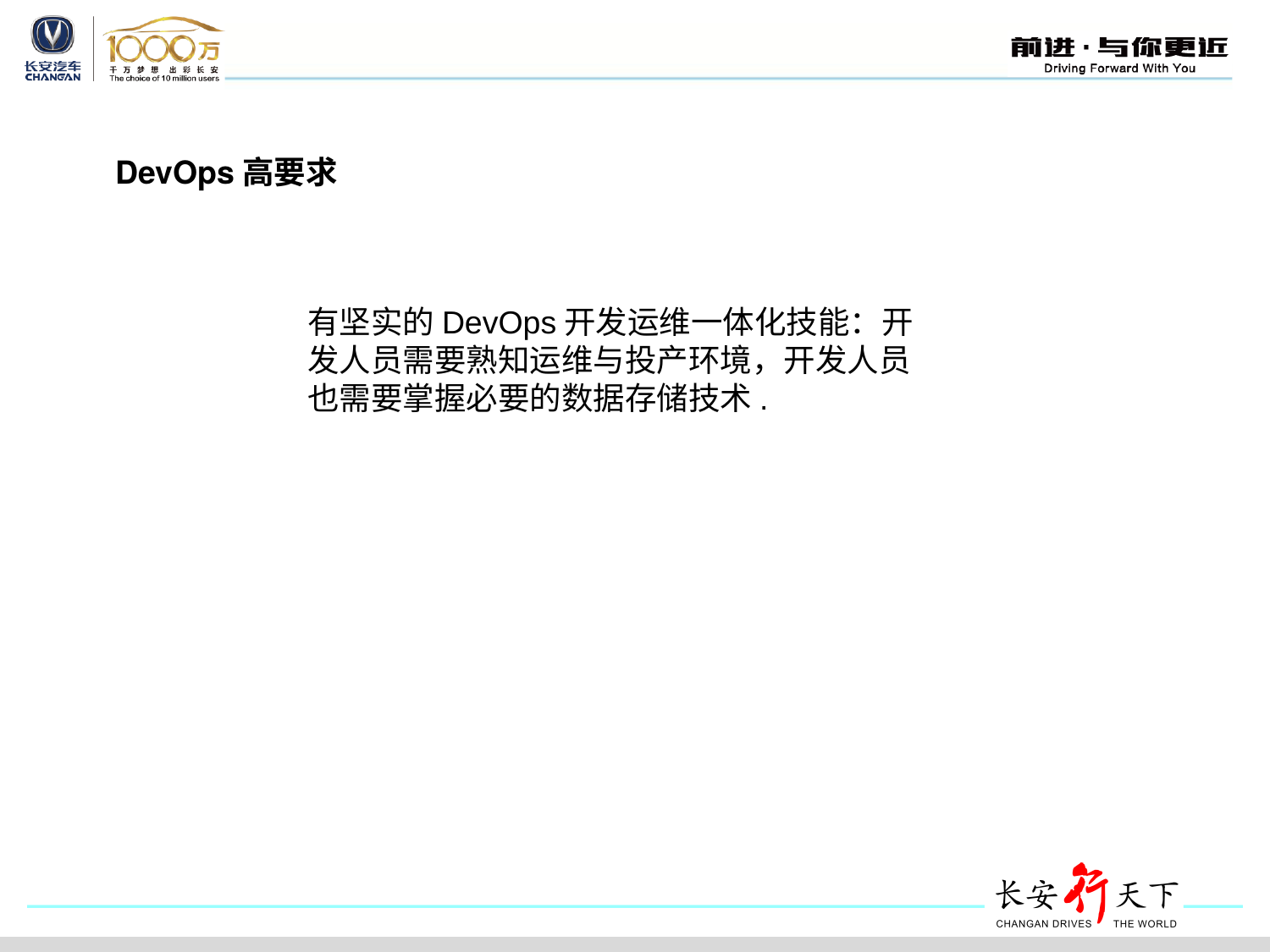

DevOps高要求
有坚实的DevOps开发运维一体化技能：开发人员需要熟知运维与投产环境，开发人员也需要掌握必要的数据存储技术.